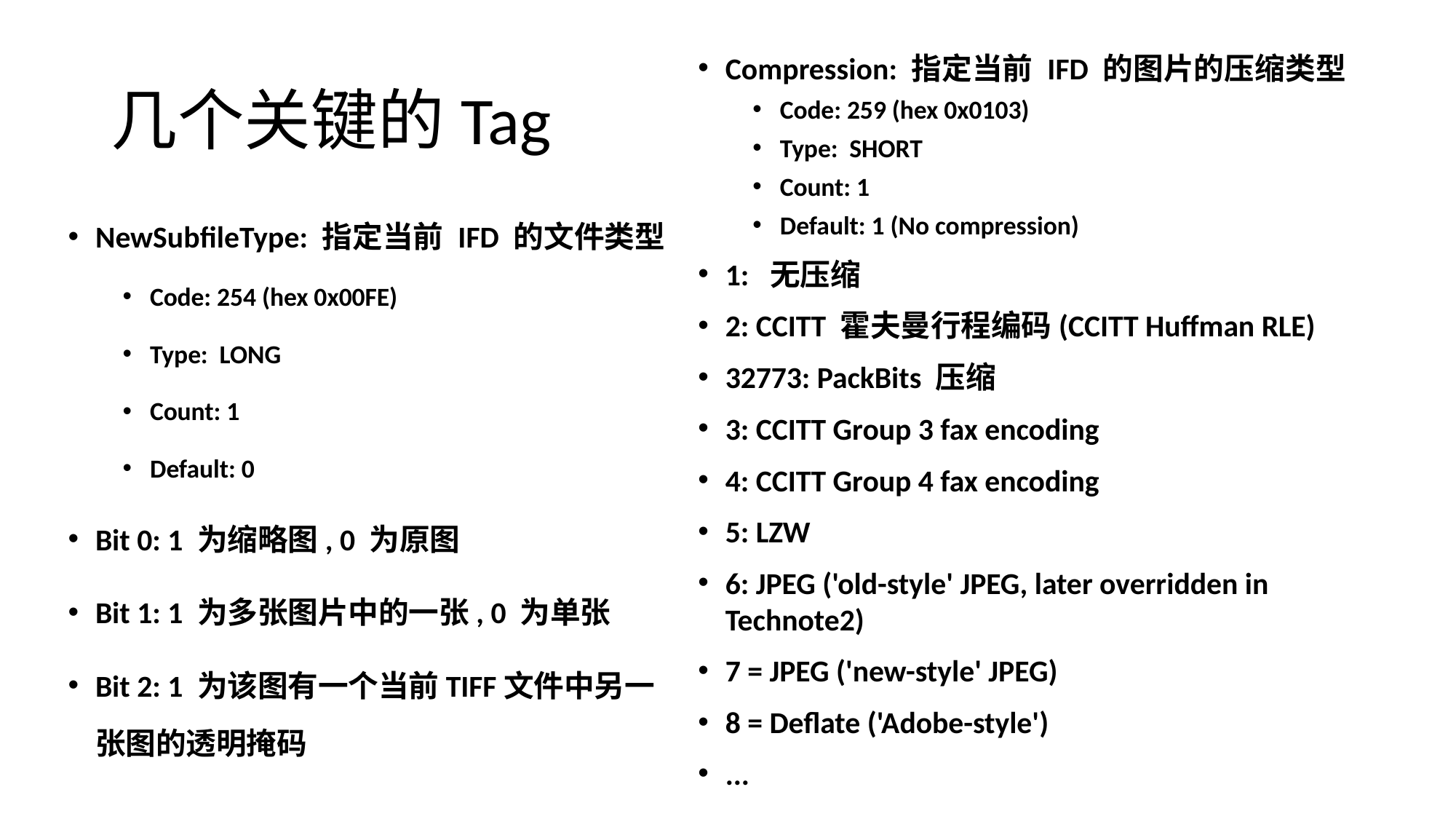

# 几个关键的Tag
Compression: 指定当前 IFD 的图片的压缩类型
Code: 259 (hex 0x0103)
Type:  SHORT
Count: 1
Default: 1 (No compression)
1:  无压缩
2: CCITT 霍夫曼行程编码(CCITT Huffman RLE)
32773: PackBits 压缩
3: CCITT Group 3 fax encoding
4: CCITT Group 4 fax encoding
5: LZW
6: JPEG ('old-style' JPEG, later overridden in Technote2)
7 = JPEG ('new-style' JPEG)
8 = Deflate ('Adobe-style')
...

NewSubfileType: 指定当前 IFD 的文件类型
Code: 254 (hex 0x00FE)
Type:  LONG
Count: 1
Default: 0
Bit 0: 1 为缩略图, 0 为原图
Bit 1: 1 为多张图片中的一张, 0 为单张
Bit 2: 1 为该图有一个当前TIFF文件中另一张图的透明掩码